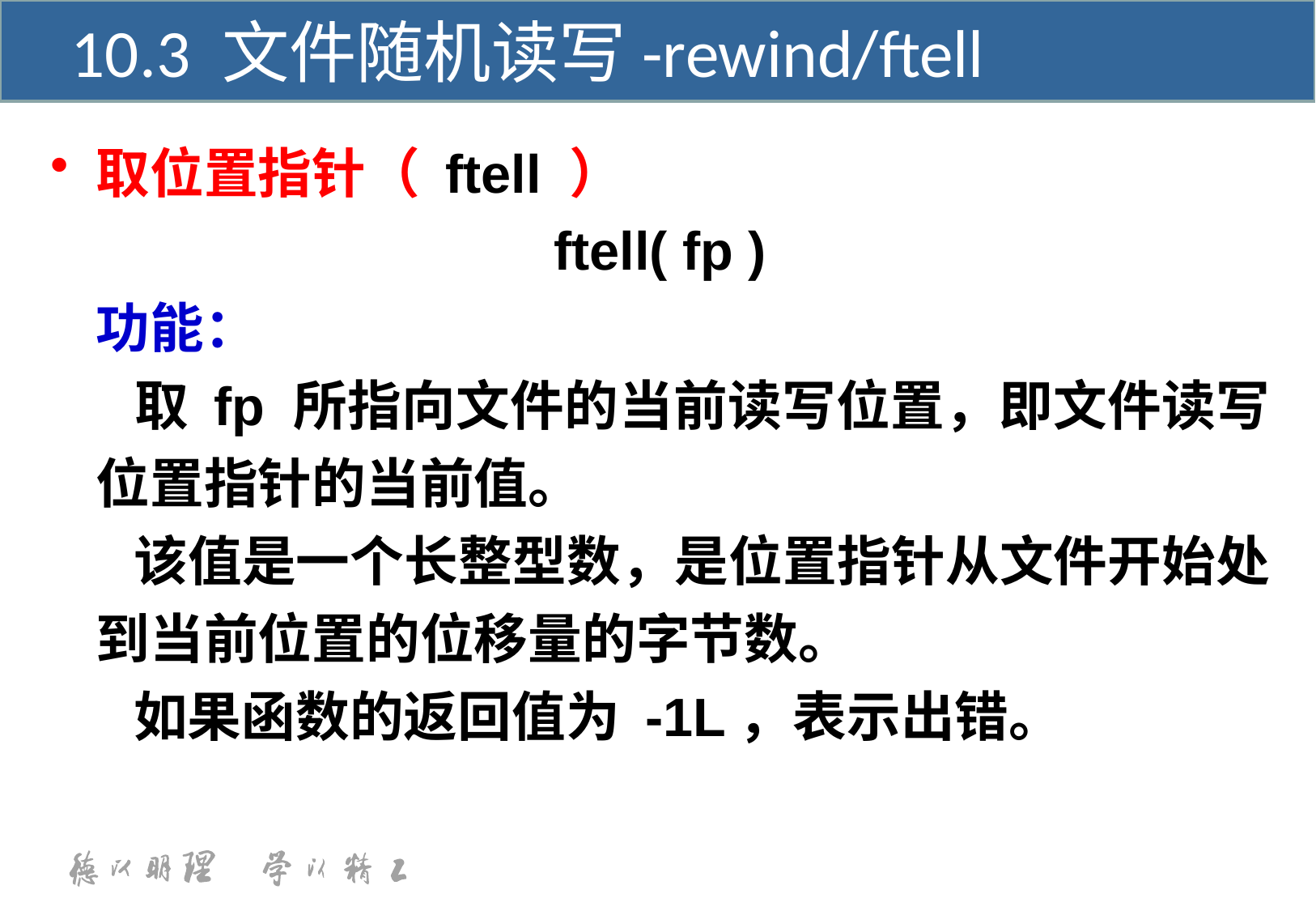

10.3 文件随机读写-rewind/ftell
取位置指针（ ftell ）
ftell( fp )
	功能：
	  取 fp 所指向文件的当前读写位置，即文件读写位置指针的当前值。
	  该值是一个长整型数，是位置指针从文件开始处到当前位置的位移量的字节数。
	  如果函数的返回值为 -1L，表示出错。